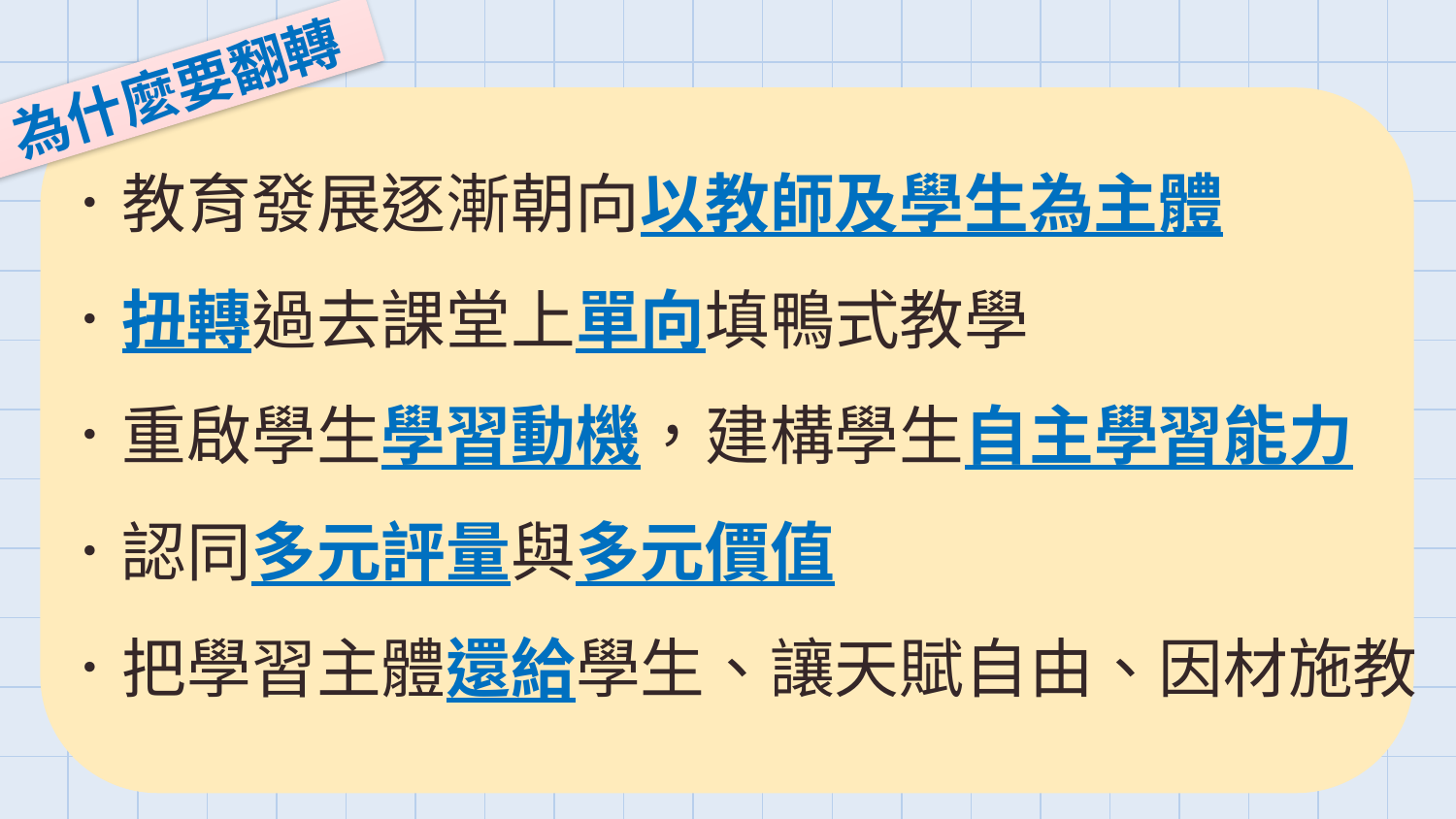

為什麼要翻轉

# ．教育發展逐漸朝向以教師及學生為主體 ．扭轉過去課堂上單向填鴨式教學 ．重啟學生學習動機，建構學生自主學習能力 ．認同多元評量與多元價值 ．把學習主體還給學生、讓天賦自由、因材施教